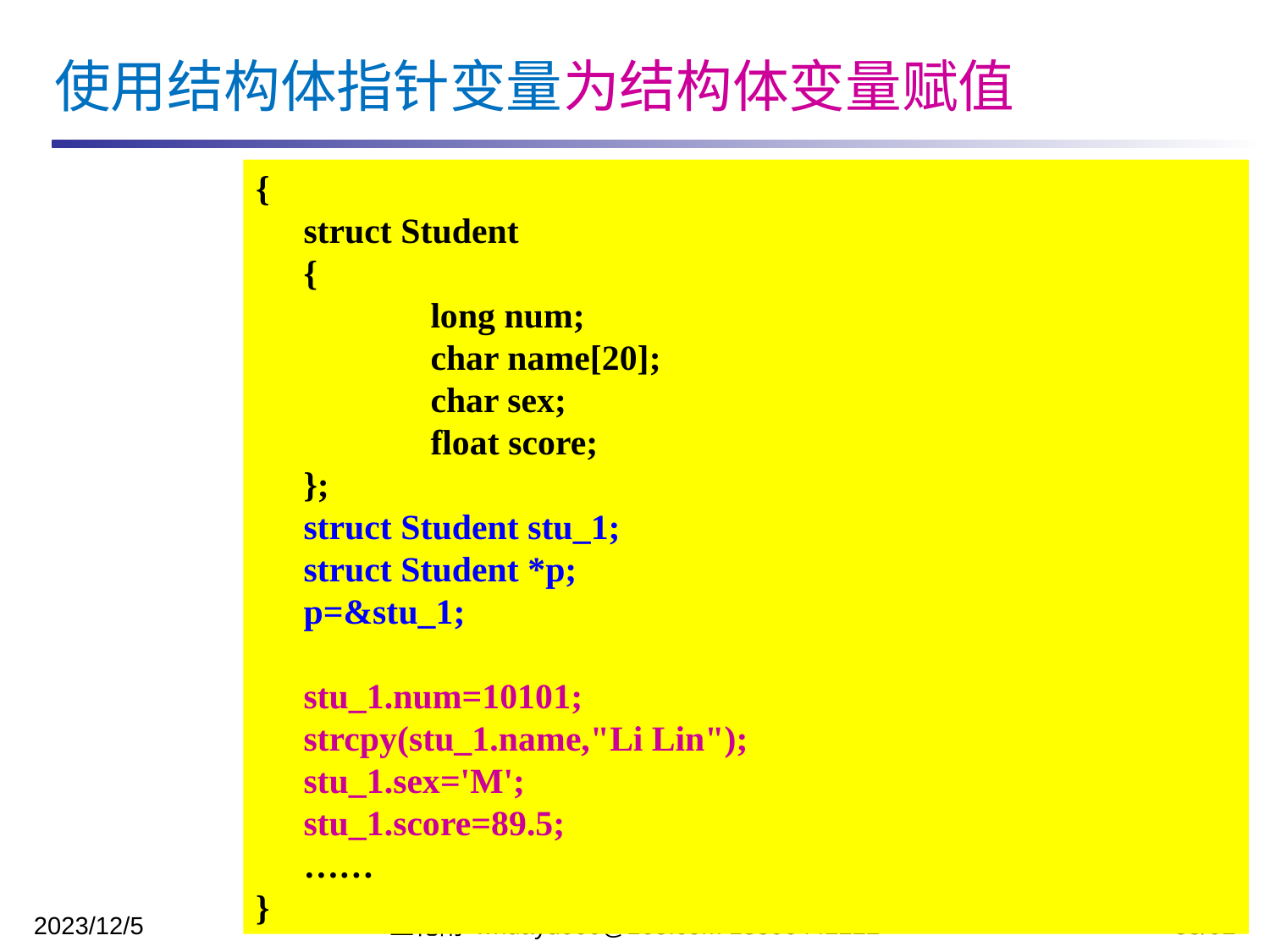

使用结构体指针变量为结构体变量赋值
{
	struct Student
	{
		long num;
		char name[20];
		char sex;
		float score;
	};
	struct Student stu_1;
	struct Student *p;
	p=&stu_1;

	stu_1.num=10101;
	strcpy(stu_1.name,"Li Lin");
	stu_1.sex='M';
	stu_1.score=89.5;
	……
}
2023/12/5
王化雨 whuayu000@163.com 13306442222
33/92